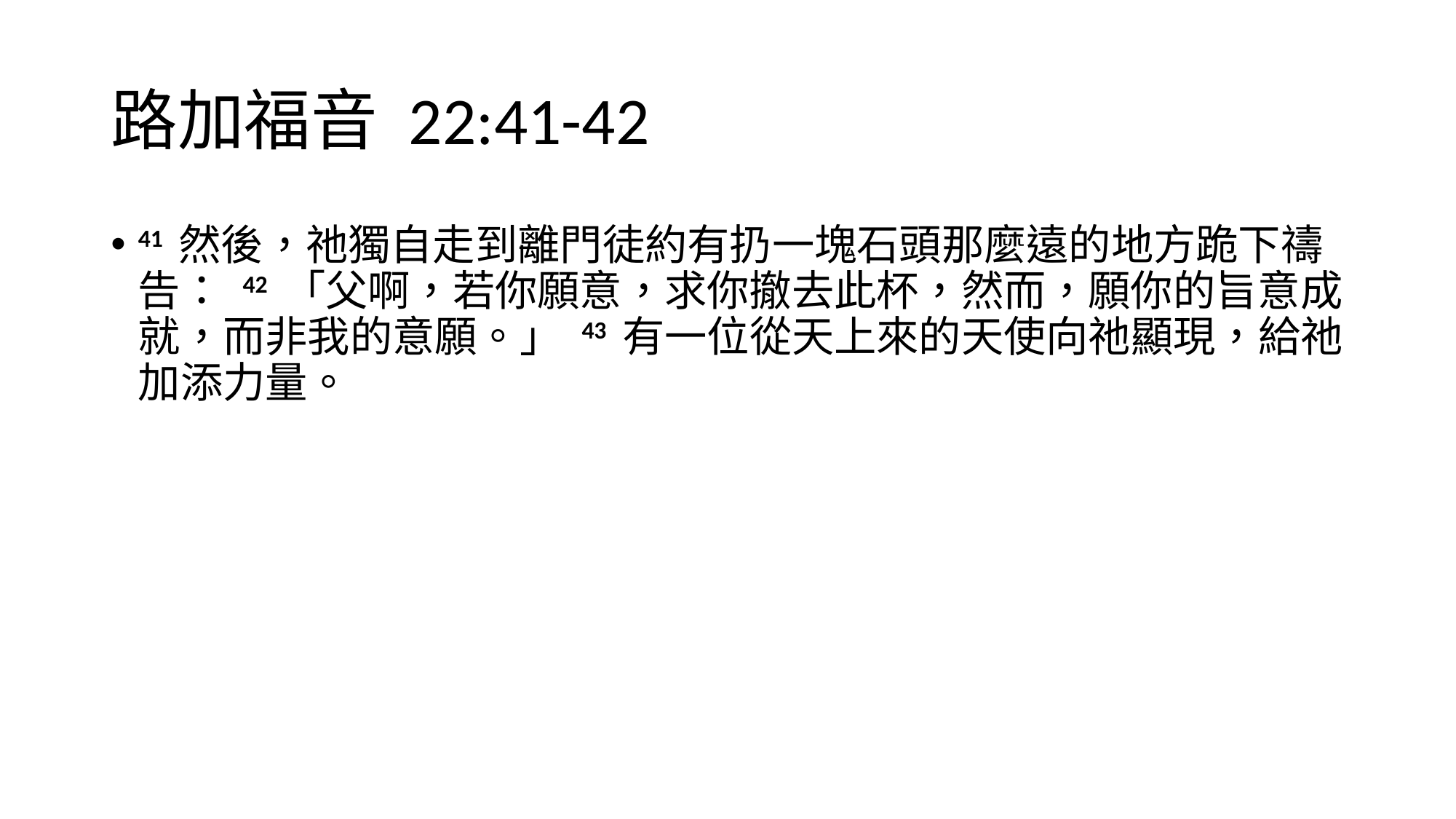

# 路加福音 22:41-42
41 然後，祂獨自走到離門徒約有扔一塊石頭那麼遠的地方跪下禱告： 42 「父啊，若你願意，求你撤去此杯，然而，願你的旨意成就，而非我的意願。」 43 有一位從天上來的天使向祂顯現，給祂加添力量。